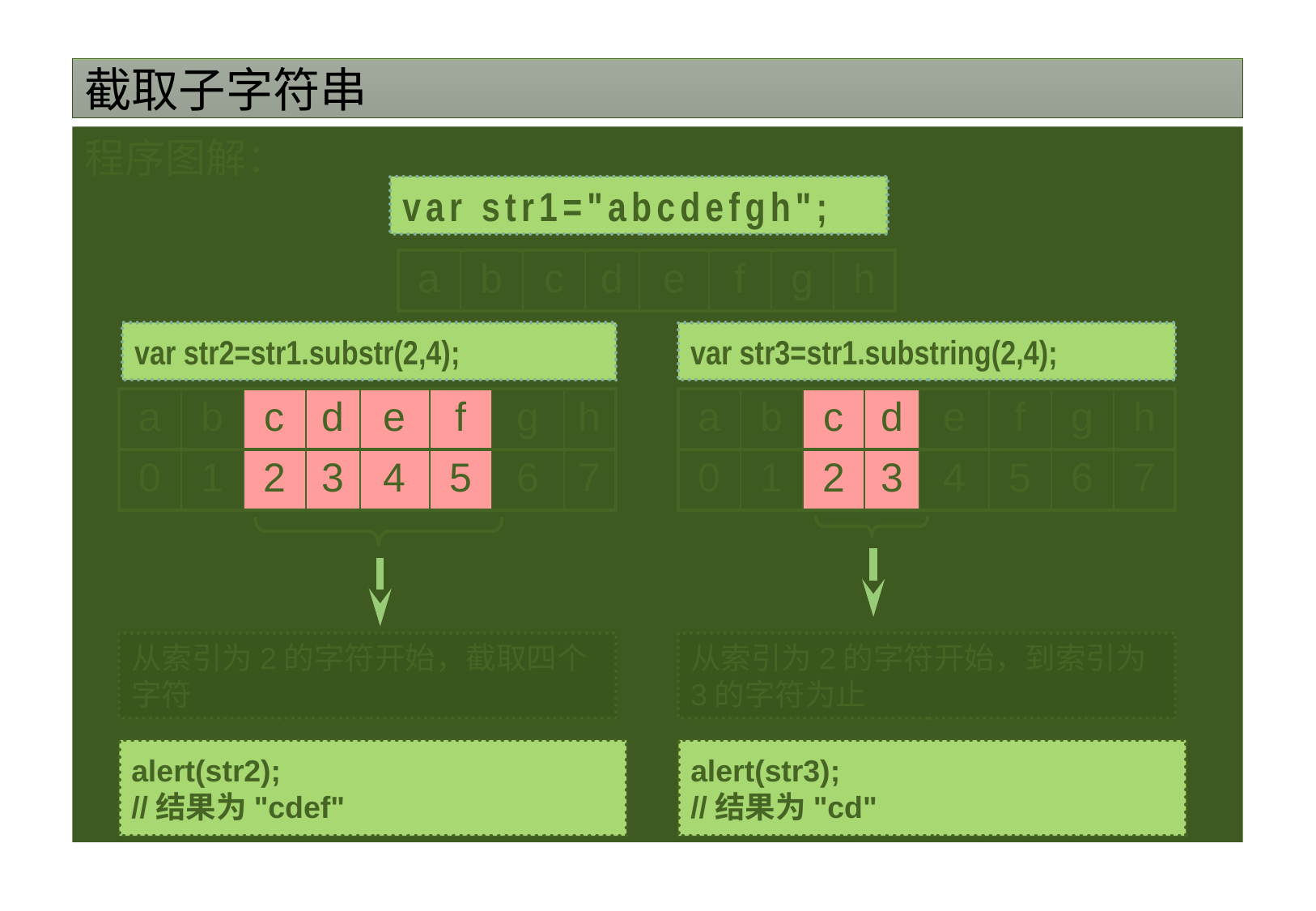

# 截取子字符串
程序图解：
var str1="abcdefgh";
| a | b | c | d | e | f | g | h |
| --- | --- | --- | --- | --- | --- | --- | --- |
var str2=str1.substr(2,4);
var str3=str1.substring(2,4);
| a | b | c | d | e | f | g | h |
| --- | --- | --- | --- | --- | --- | --- | --- |
| 0 | 1 | 2 | 3 | 4 | 5 | 6 | 7 |
| a | b | c | d | e | f | g | h |
| --- | --- | --- | --- | --- | --- | --- | --- |
| 0 | 1 | 2 | 3 | 4 | 5 | 6 | 7 |

从索引为2的字符开始，截取四个字符
从索引为2的字符开始，到索引为3的字符为止
alert(str2);
//结果为"cdef"
alert(str3);
//结果为"cd"